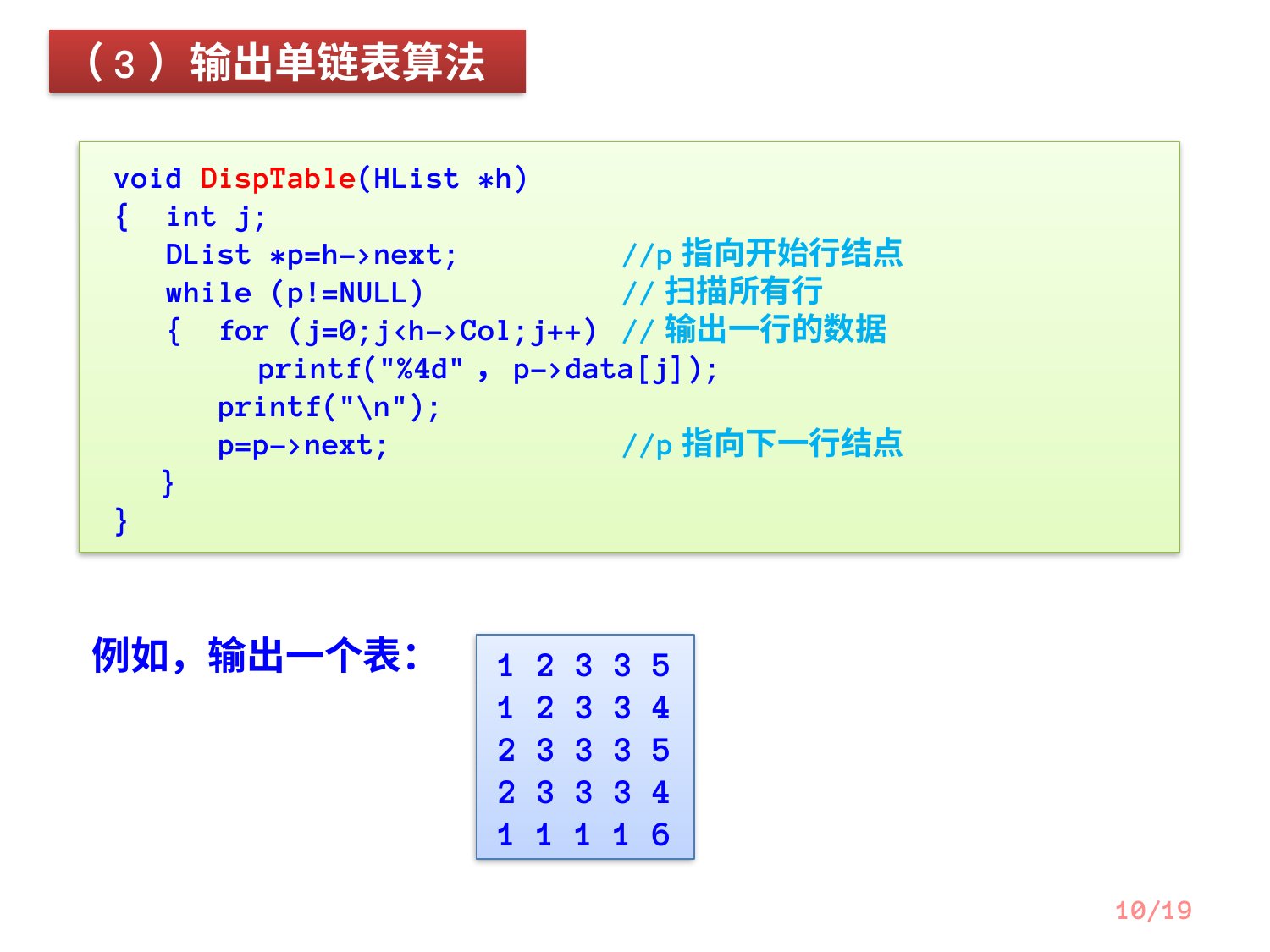

（3）输出单链表算法
void DispTable(HList *h)
{  int j;
   DList *p=h->next;		//p指向开始行结点
   while (p!=NULL)		//扫描所有行
   {  for (j=0;j<h->Col;j++)	//输出一行的数据
	 printf("%4d"，p->data[j]);
      printf("\n");
      p=p->next;		//p指向下一行结点
　 }
}
例如，输出一个表：
1 2 3 3 5
1 2 3 3 4
2 3 3 3 5
2 3 3 3 4
1 1 1 1 6
10/19